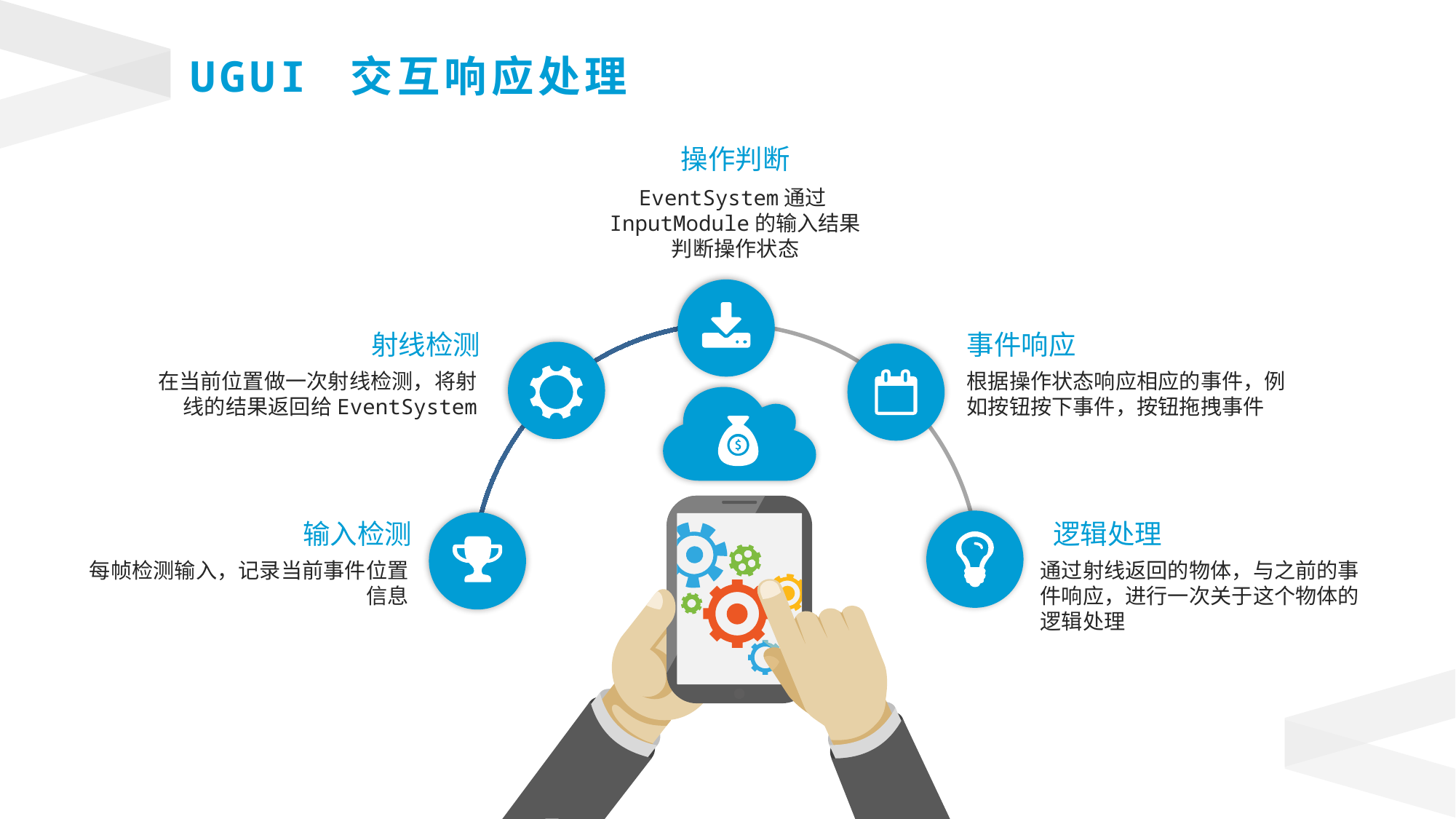

UGUI 交互响应处理
操作判断
EventSystem通过InputModule的输入结果判断操作状态

射线检测
在当前位置做一次射线检测，将射线的结果返回给EventSystem
事件响应
根据操作状态响应相应的事件，例如按钮按下事件，按钮拖拽事件
输入检测
每帧检测输入，记录当前事件位置信息
 逻辑处理
通过射线返回的物体，与之前的事件响应，进行一次关于这个物体的逻辑处理